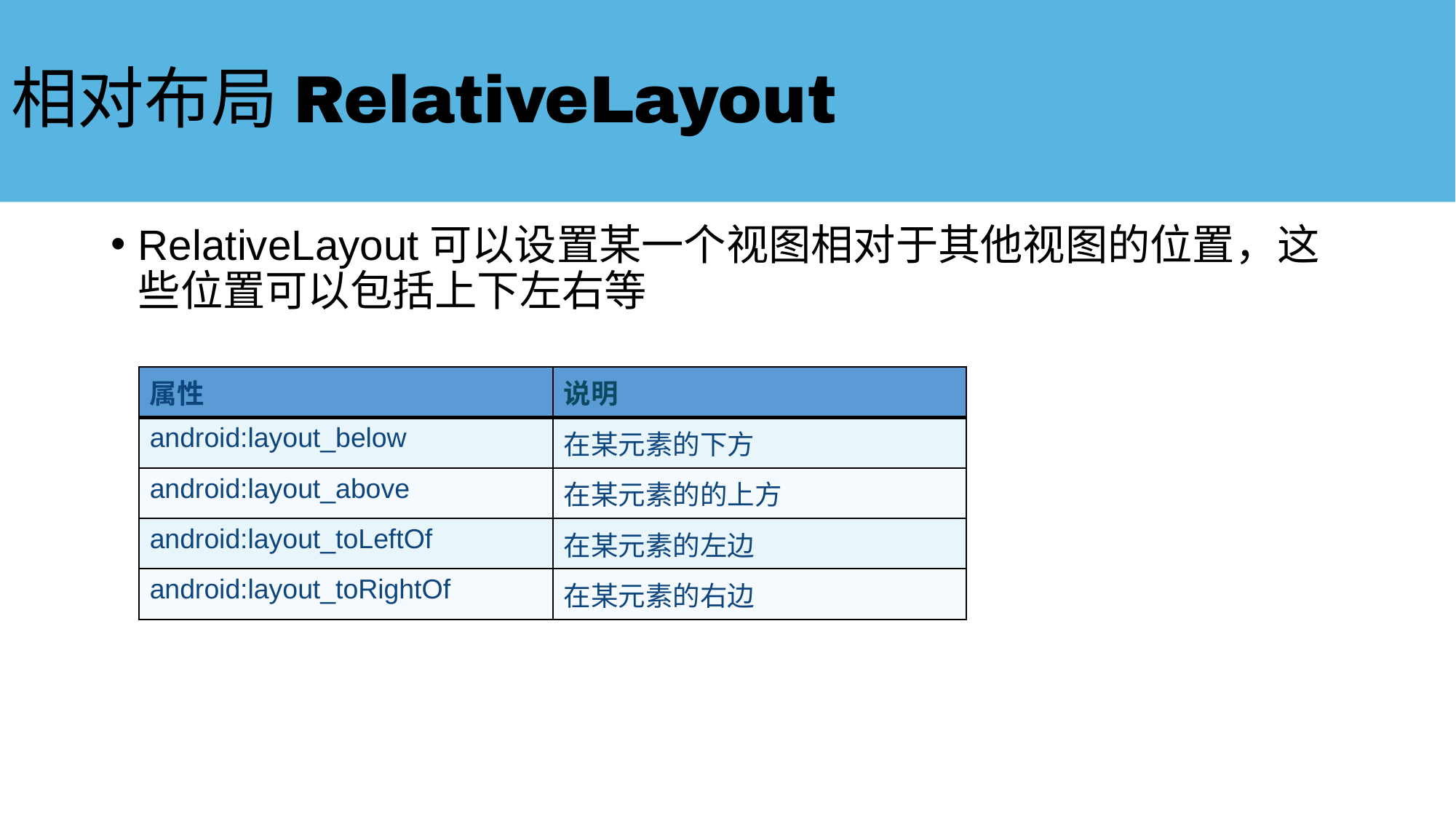

# 相对布局RelativeLayout
RelativeLayout可以设置某一个视图相对于其他视图的位置，这些位置可以包括上下左右等

| 属性 | 说明 |
| --- | --- |
| android:layout\_below | 在某元素的下方 |
| android:layout\_above | 在某元素的的上方 |
| android:layout\_toLeftOf | 在某元素的左边 |
| android:layout\_toRightOf | 在某元素的右边 |